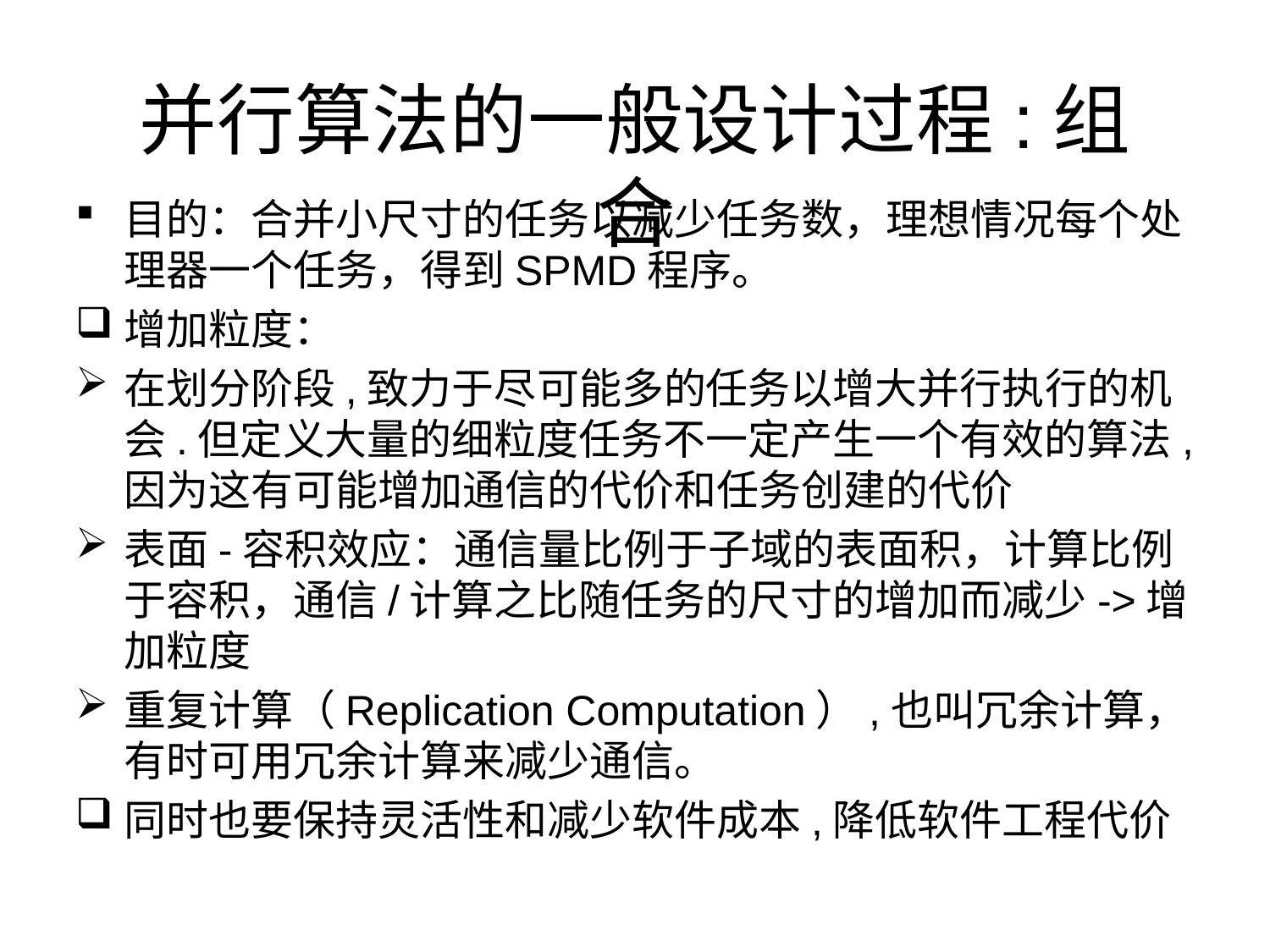

# 并行算法的一般设计过程:组合
目的：合并小尺寸的任务以减少任务数，理想情况每个处理器一个任务，得到SPMD程序。
增加粒度：
在划分阶段,致力于尽可能多的任务以增大并行执行的机会.但定义大量的细粒度任务不一定产生一个有效的算法,因为这有可能增加通信的代价和任务创建的代价
表面-容积效应：通信量比例于子域的表面积，计算比例于容积，通信/计算之比随任务的尺寸的增加而减少->增加粒度
重复计算（Replication Computation）,也叫冗余计算，有时可用冗余计算来减少通信。
同时也要保持灵活性和减少软件成本,降低软件工程代价